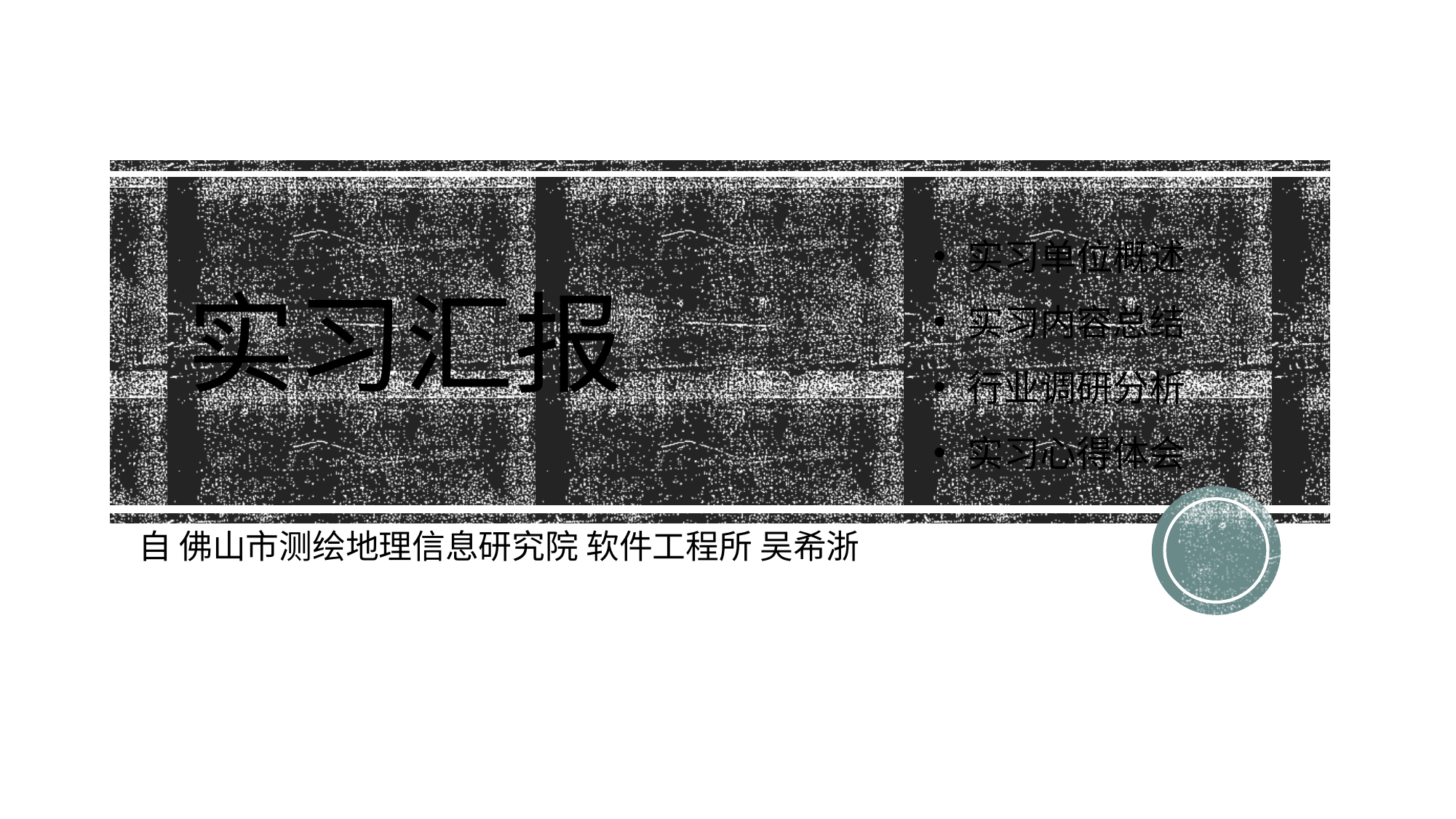

# 实习汇报
实习单位概述
实习内容总结
行业调研分析
实习心得体会
自 佛山市测绘地理信息研究院 软件工程所 吴希浙